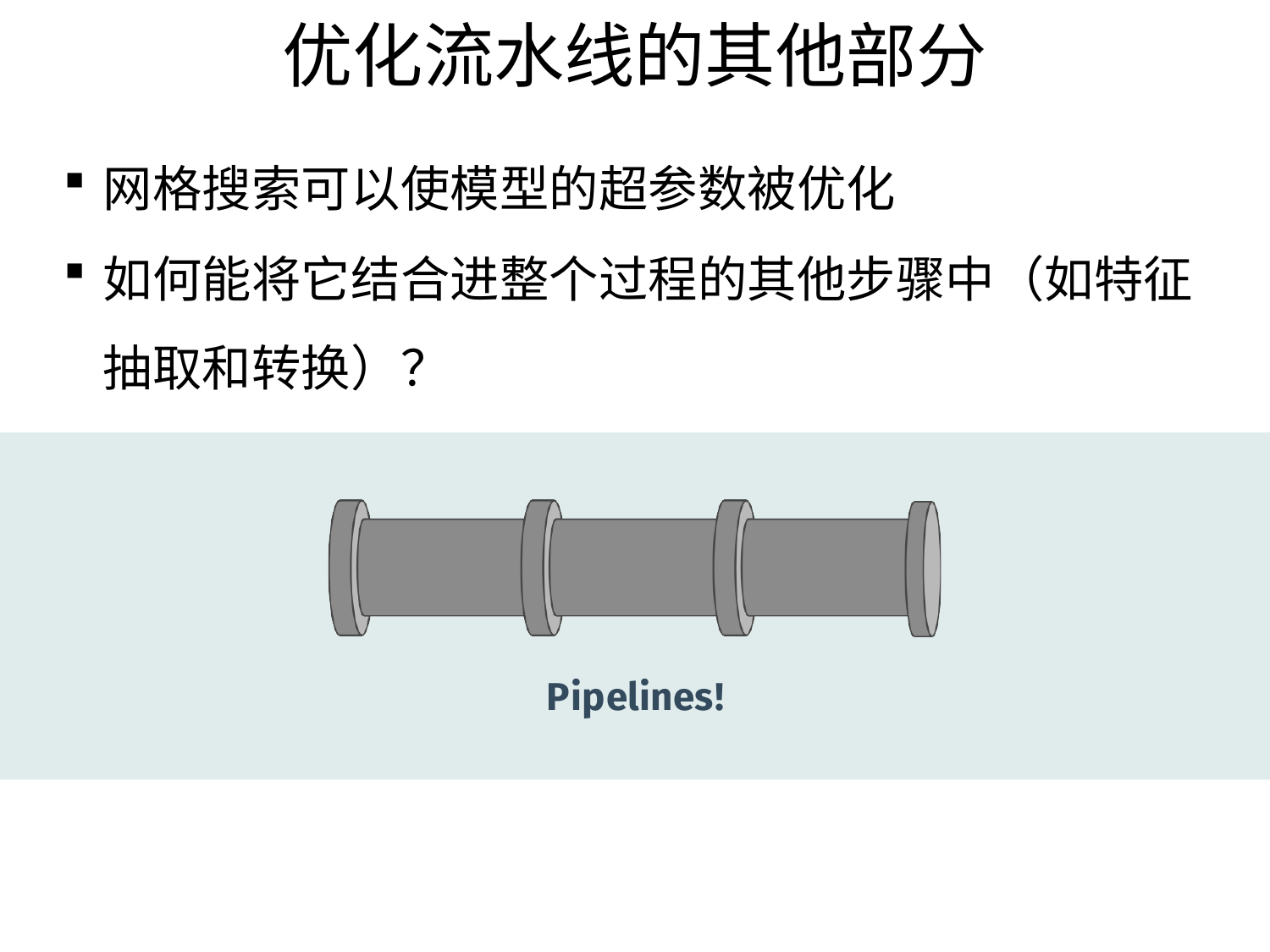

# 优化流水线的其他部分
网格搜索可以使模型的超参数被优化
如何能将它结合进整个过程的其他步骤中（如特征抽取和转换）？

Pipelines!